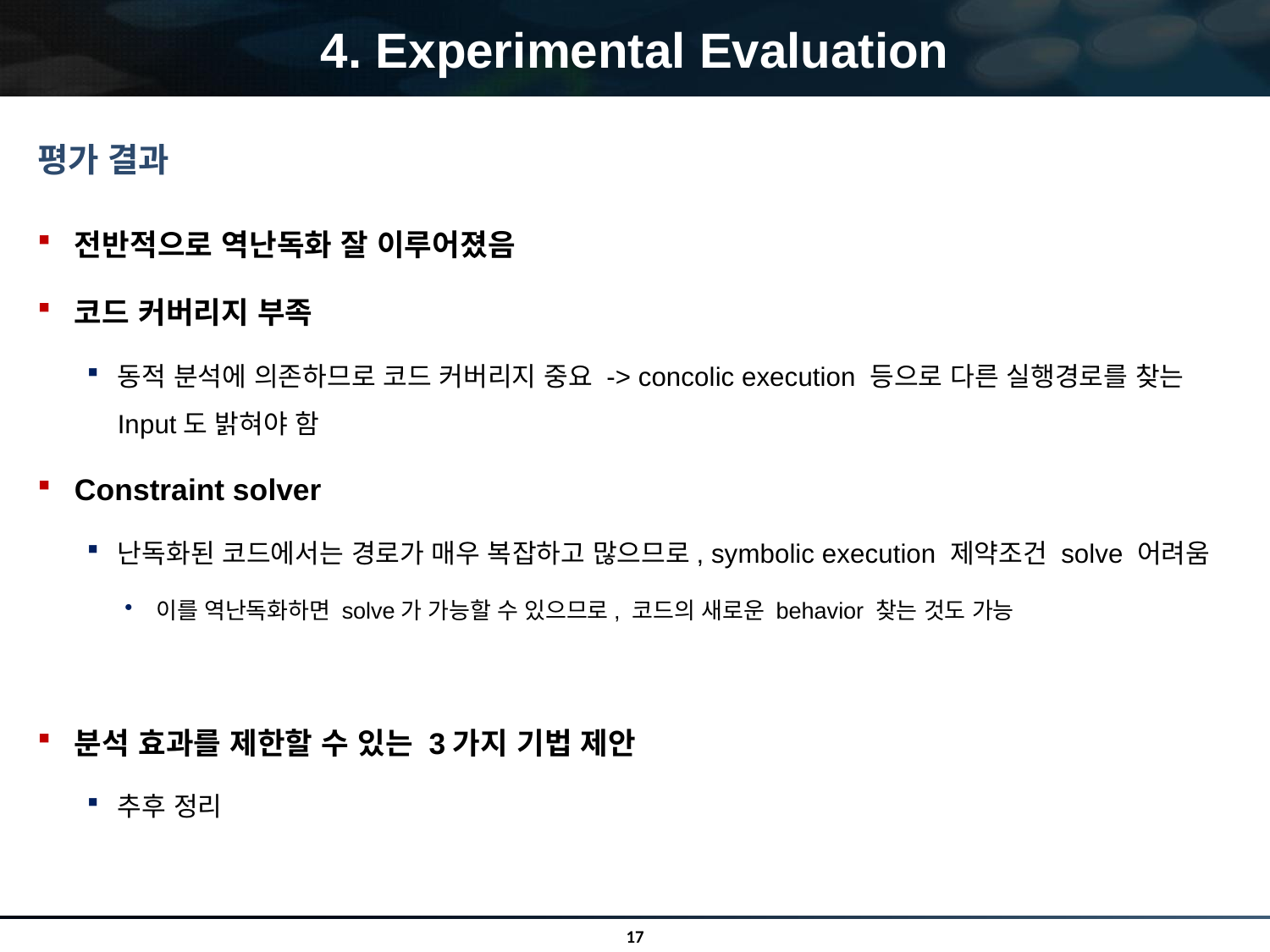

# 4. Experimental Evaluation
평가 결과
전반적으로 역난독화 잘 이루어졌음
코드 커버리지 부족
동적 분석에 의존하므로 코드 커버리지 중요 -> concolic execution 등으로 다른 실행경로를 찾는 Input도 밝혀야 함
Constraint solver
난독화된 코드에서는 경로가 매우 복잡하고 많으므로, symbolic execution 제약조건 solve 어려움
이를 역난독화하면 solve가 가능할 수 있으므로, 코드의 새로운 behavior 찾는 것도 가능

분석 효과를 제한할 수 있는 3가지 기법 제안
추후 정리